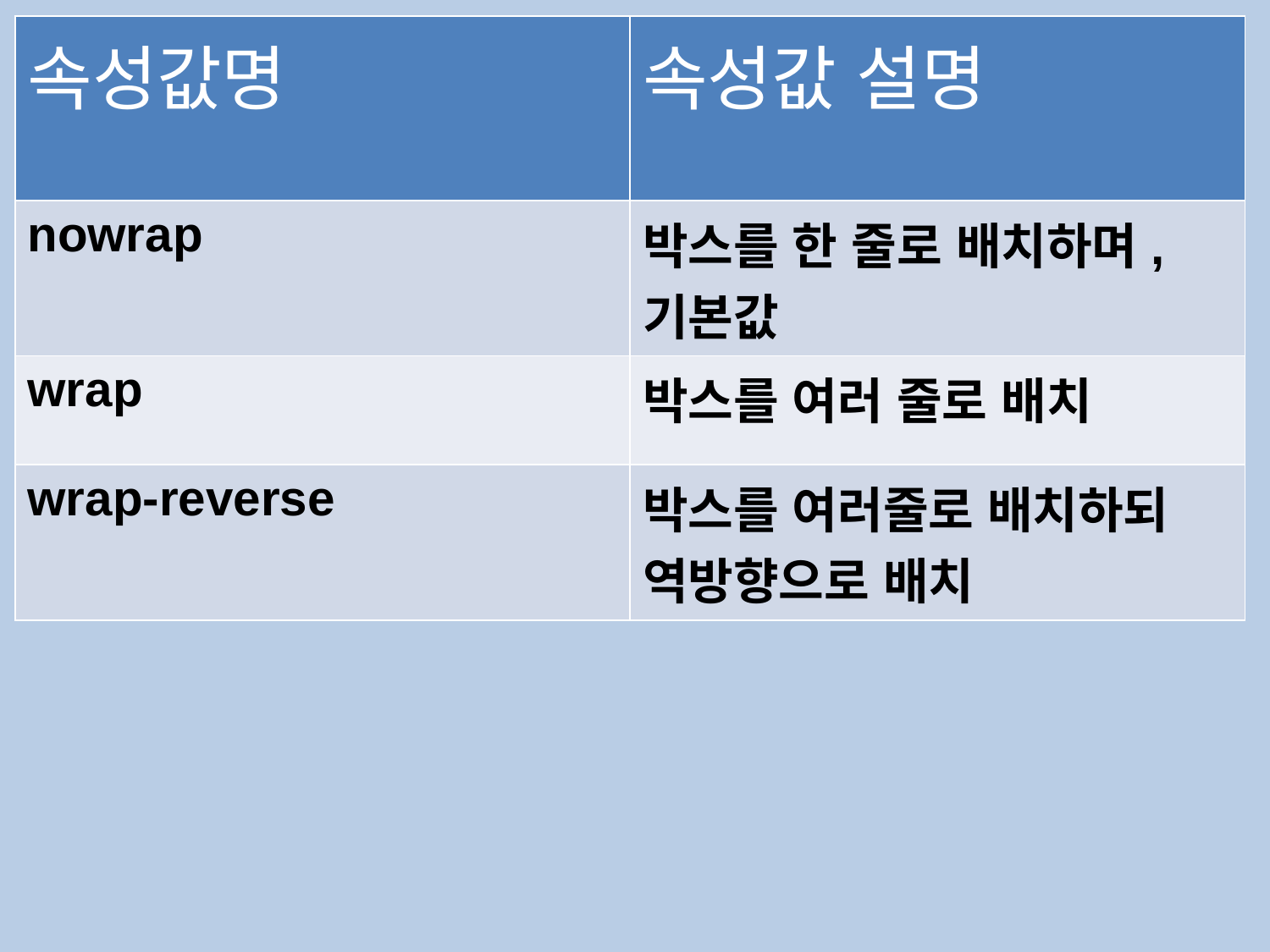

| 속성값명 | 속성값 설명 |
| --- | --- |
| nowrap | 박스를 한 줄로 배치하며, 기본값 |
| wrap | 박스를 여러 줄로 배치 |
| wrap-reverse | 박스를 여러줄로 배치하되 역방향으로 배치 |